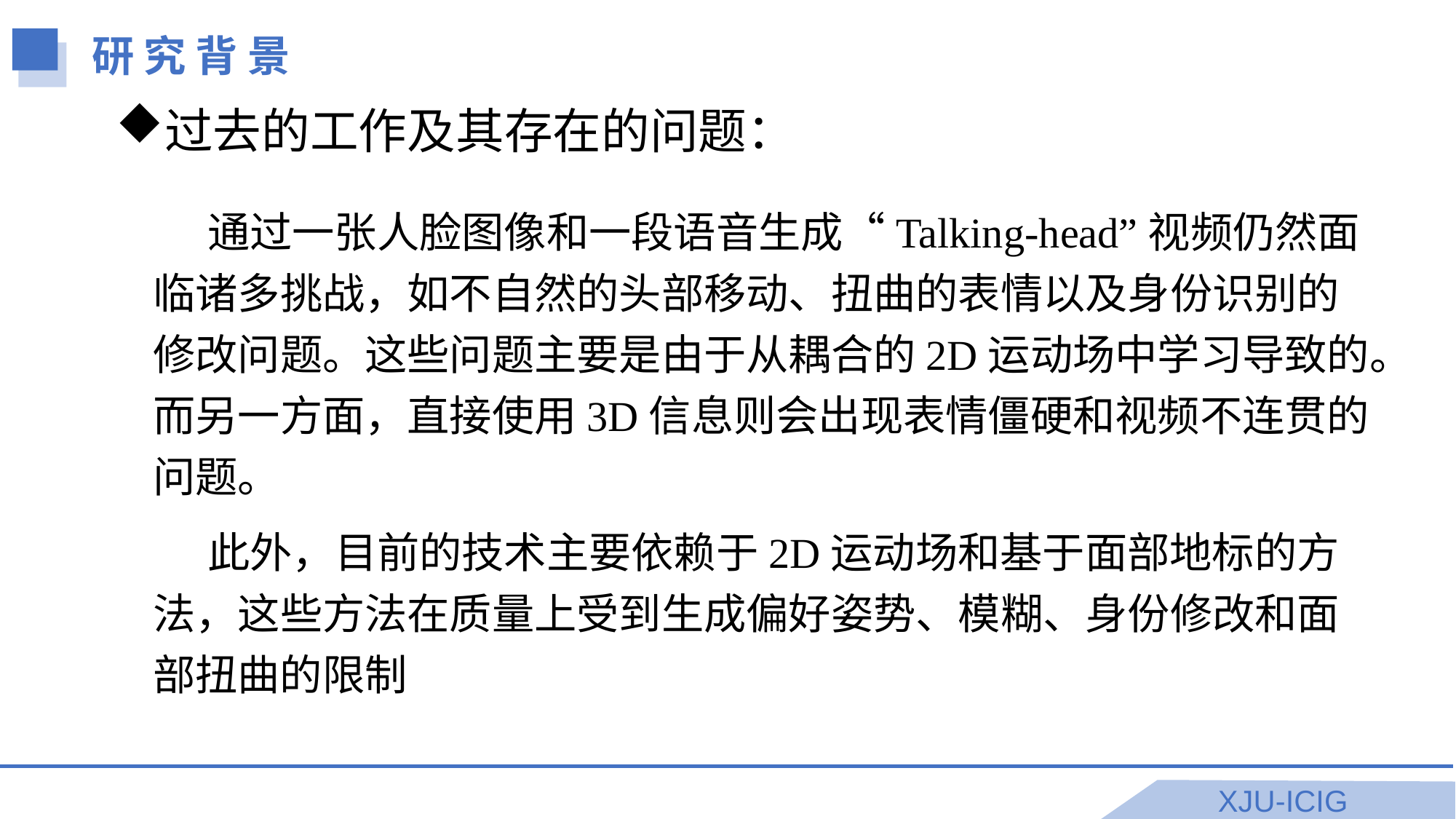

研 究 背 景

过去的工作及其存在的问题：
通过一张人脸图像和一段语音生成“Talking-head”视频仍然面临诸多挑战，如不自然的头部移动、扭曲的表情以及身份识别的修改问题。这些问题主要是由于从耦合的2D运动场中学习导致的。而另一方面，直接使用3D信息则会出现表情僵硬和视频不连贯的问题​。
此外，目前的技术主要依赖于2D运动场和基于面部地标的方法，这些方法在质量上受到生成偏好姿势、模糊、身份修改和面部扭曲的限制
XJU-ICIG